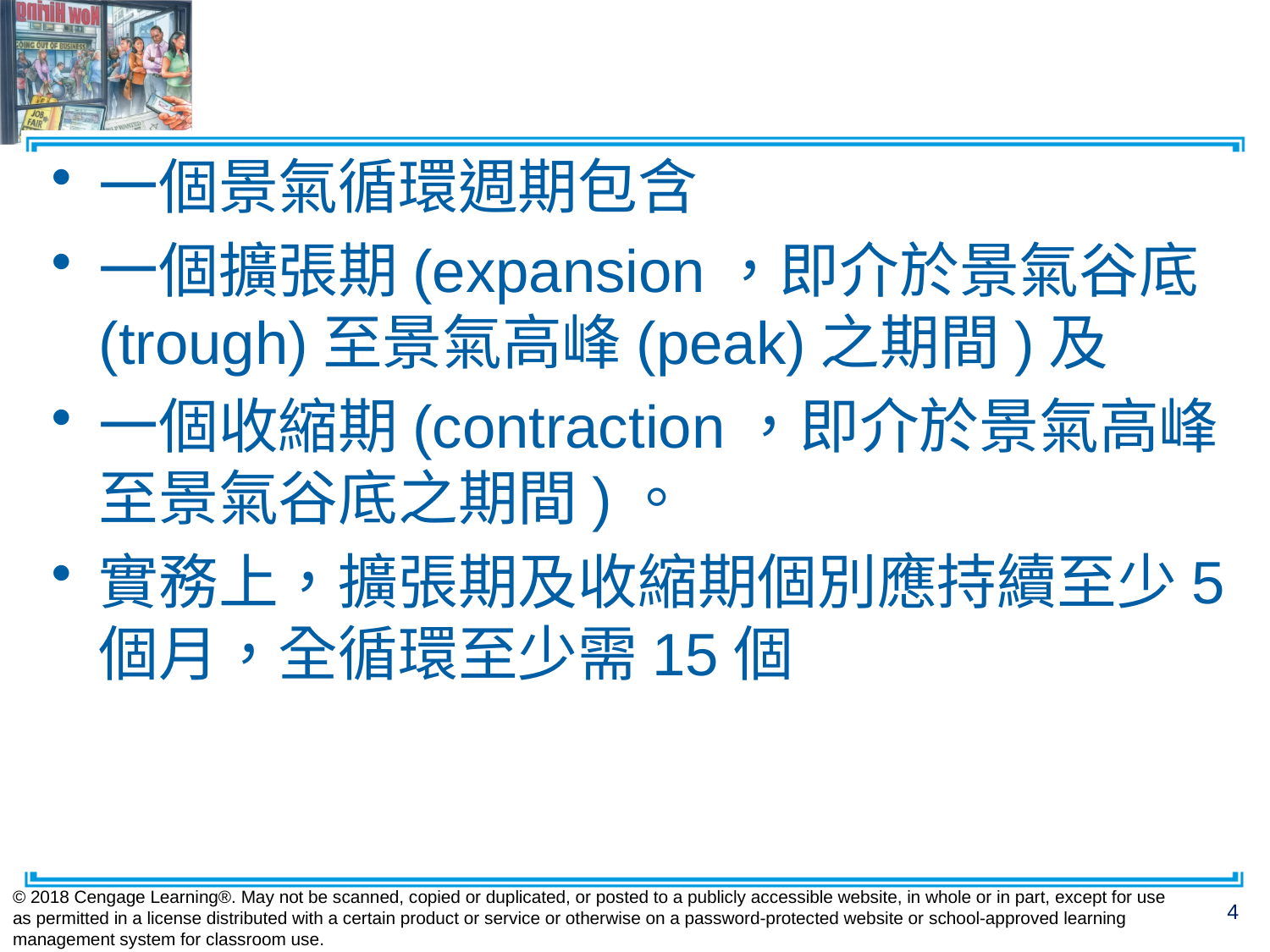

#
一個景氣循環週期包含
一個擴張期(expansion，即介於景氣谷底(trough)至景氣高峰(peak)之期間)及
一個收縮期(contraction，即介於景氣高峰至景氣谷底之期間)。
實務上，擴張期及收縮期個別應持續至少5個月，全循環至少需15個

© 2018 Cengage Learning®. May not be scanned, copied or duplicated, or posted to a publicly accessible website, in whole or in part, except for use as permitted in a license distributed with a certain product or service or otherwise on a password-protected website or school-approved learning management system for classroom use.
4